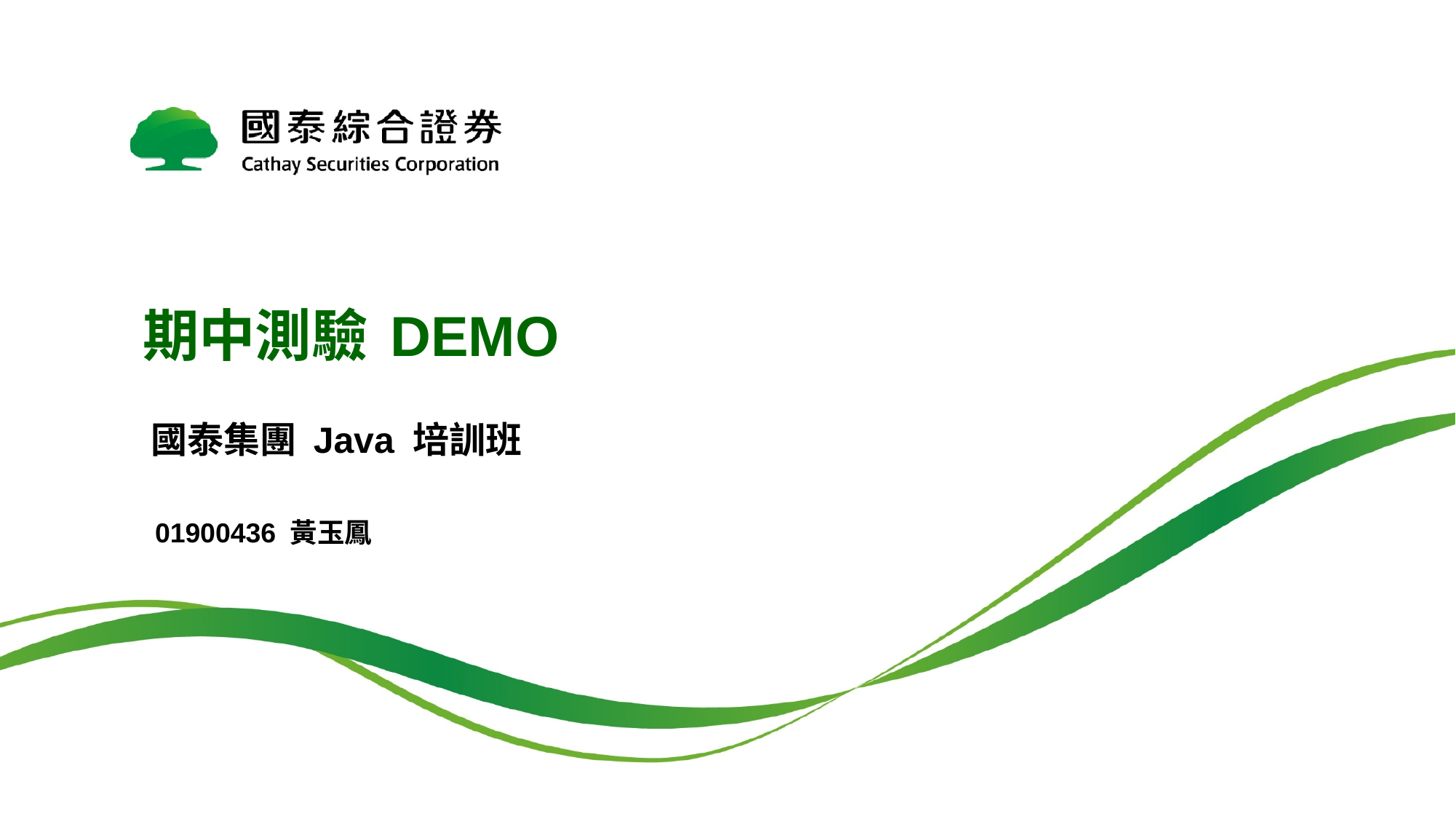

# 期中測驗 DEMO
國泰集團 Java 培訓班
01900436 黃玉鳳